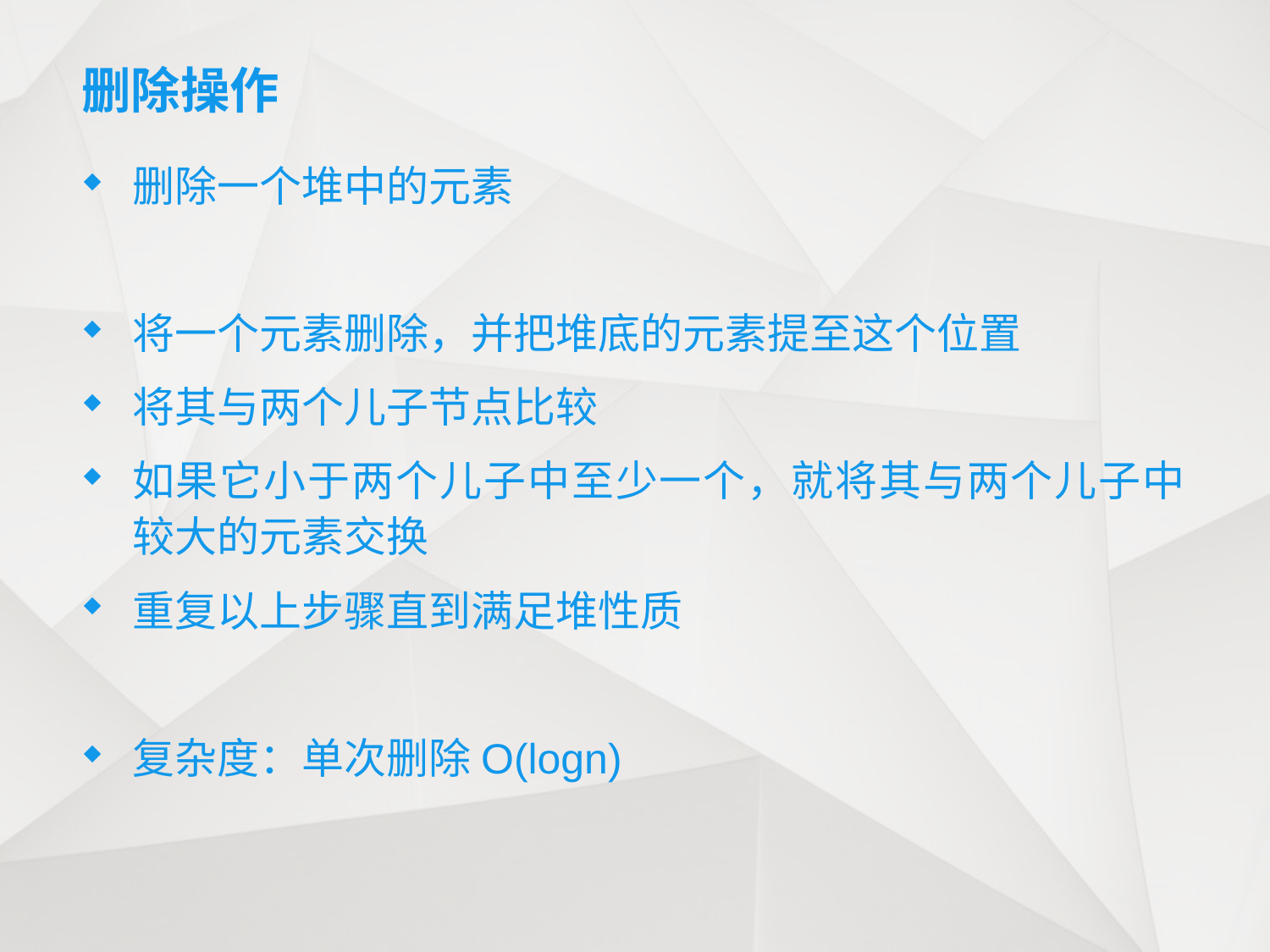

# 删除操作
删除一个堆中的元素

将一个元素删除，并把堆底的元素提至这个位置
将其与两个儿子节点比较
如果它小于两个儿子中至少一个，就将其与两个儿子中较大的元素交换
重复以上步骤直到满足堆性质

复杂度：单次删除O(logn)